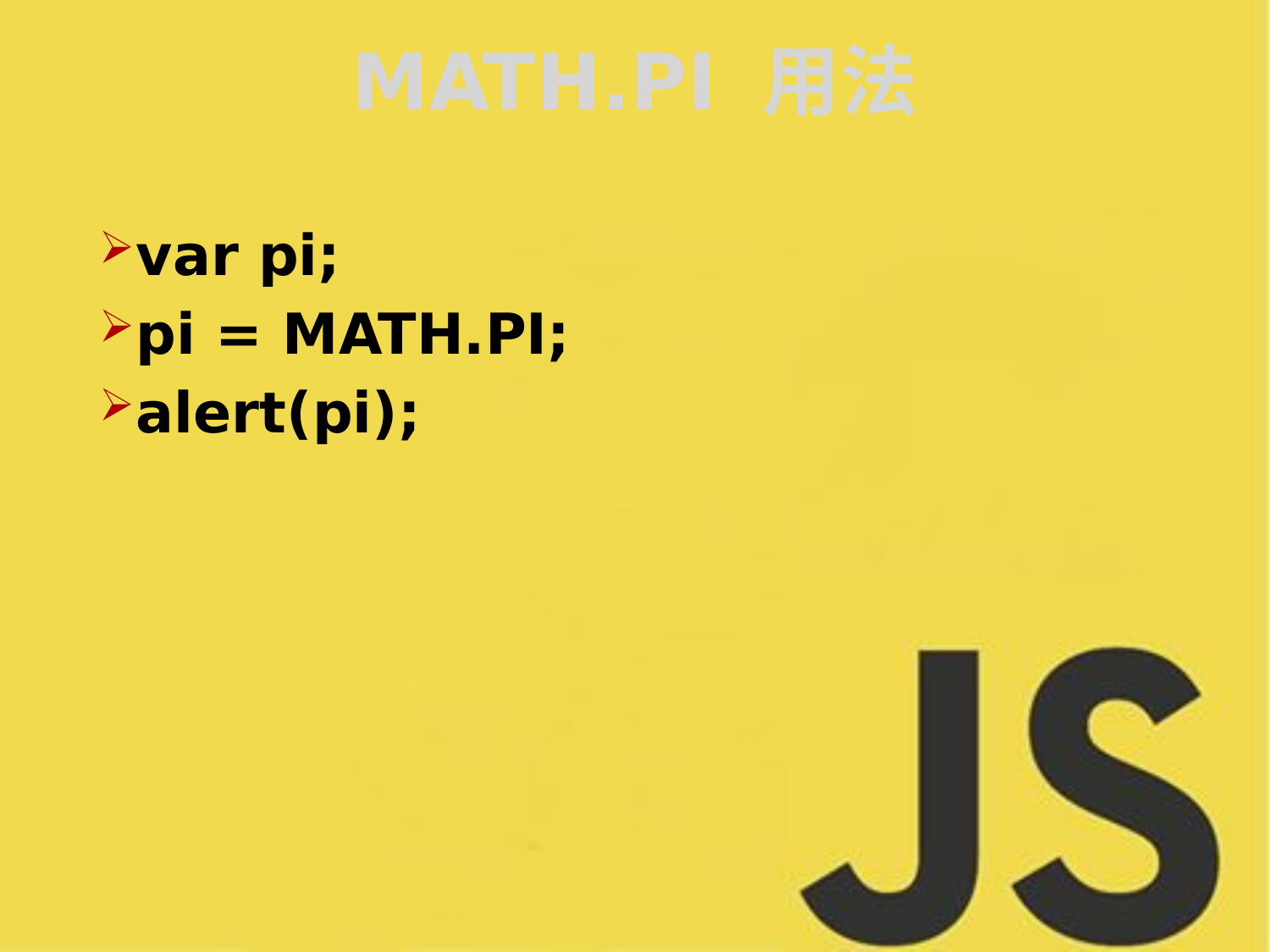

MATH.PI 用法
var pi;
pi = MATH.PI;
alert(pi);